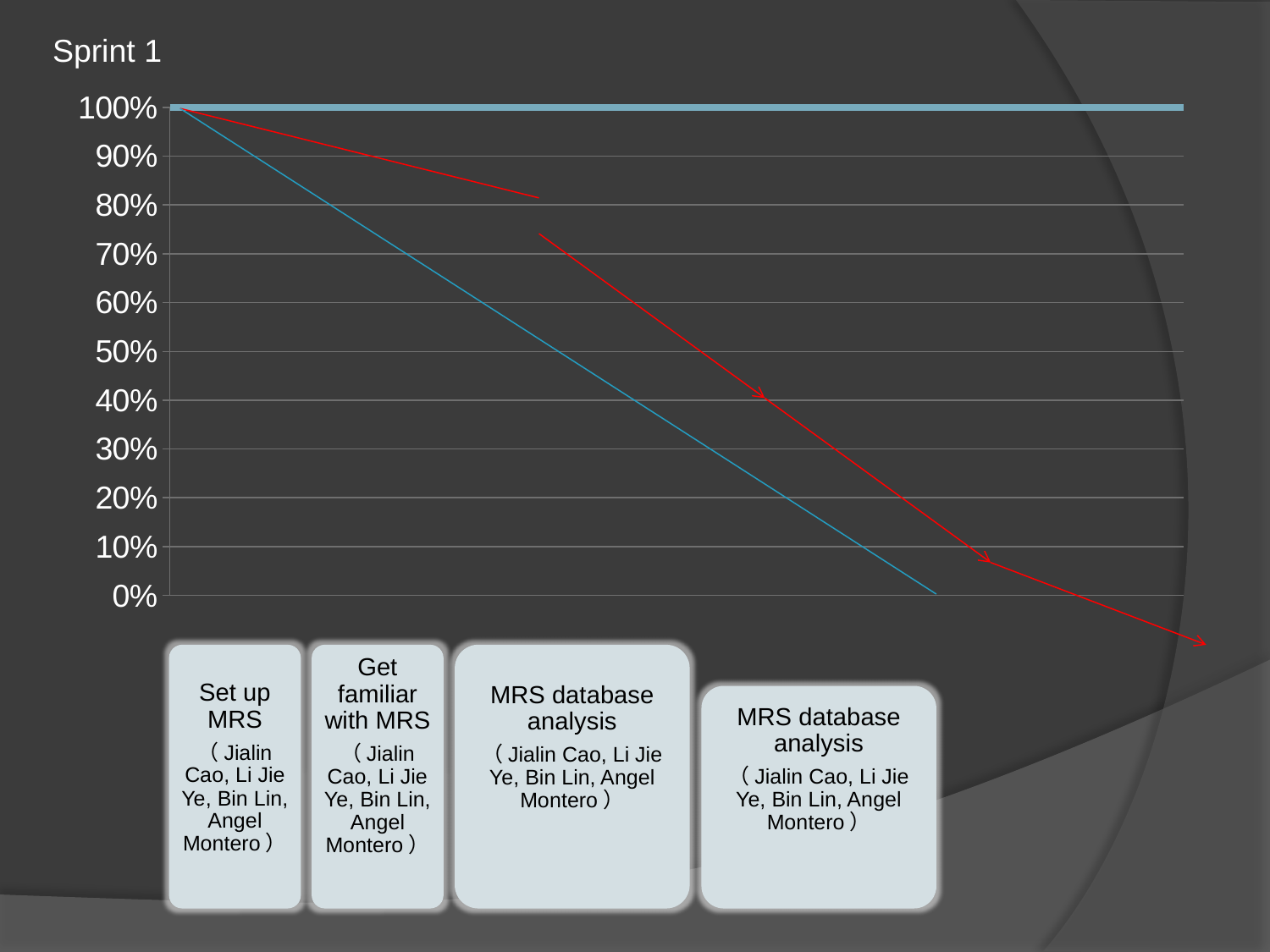

Sprint 1

### Chart

| Category |  |  |
|---|---|---|
| 列1 | 90.0 | None |
| 列2 | 90.0 | None |
| 列3 | 85.0 | None |
Set up MRS
（Jialin Cao, Li Jie Ye, Bin Lin, Angel Montero）
Get familiar with MRS
（Jialin Cao, Li Jie Ye, Bin Lin, Angel Montero）

MRS database analysis
（Jialin Cao, Li Jie Ye, Bin Lin, Angel Montero）

MRS database analysis
（Jialin Cao, Li Jie Ye, Bin Lin, Angel Montero）